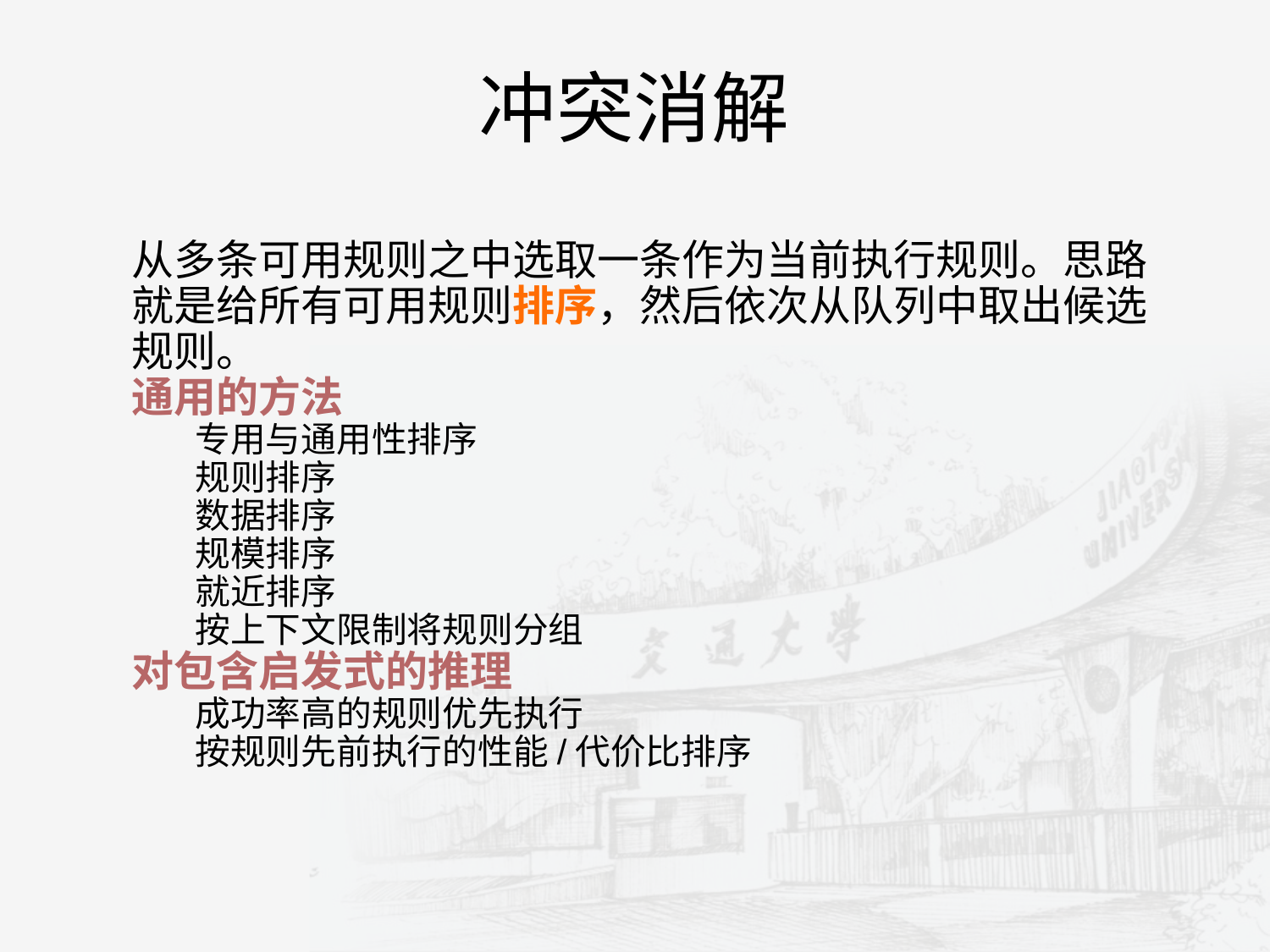

冲突消解
从多条可用规则之中选取一条作为当前执行规则。思路就是给所有可用规则排序，然后依次从队列中取出候选规则。
通用的方法
专用与通用性排序
规则排序
数据排序
规模排序
就近排序
按上下文限制将规则分组
对包含启发式的推理
成功率高的规则优先执行
按规则先前执行的性能/代价比排序
23